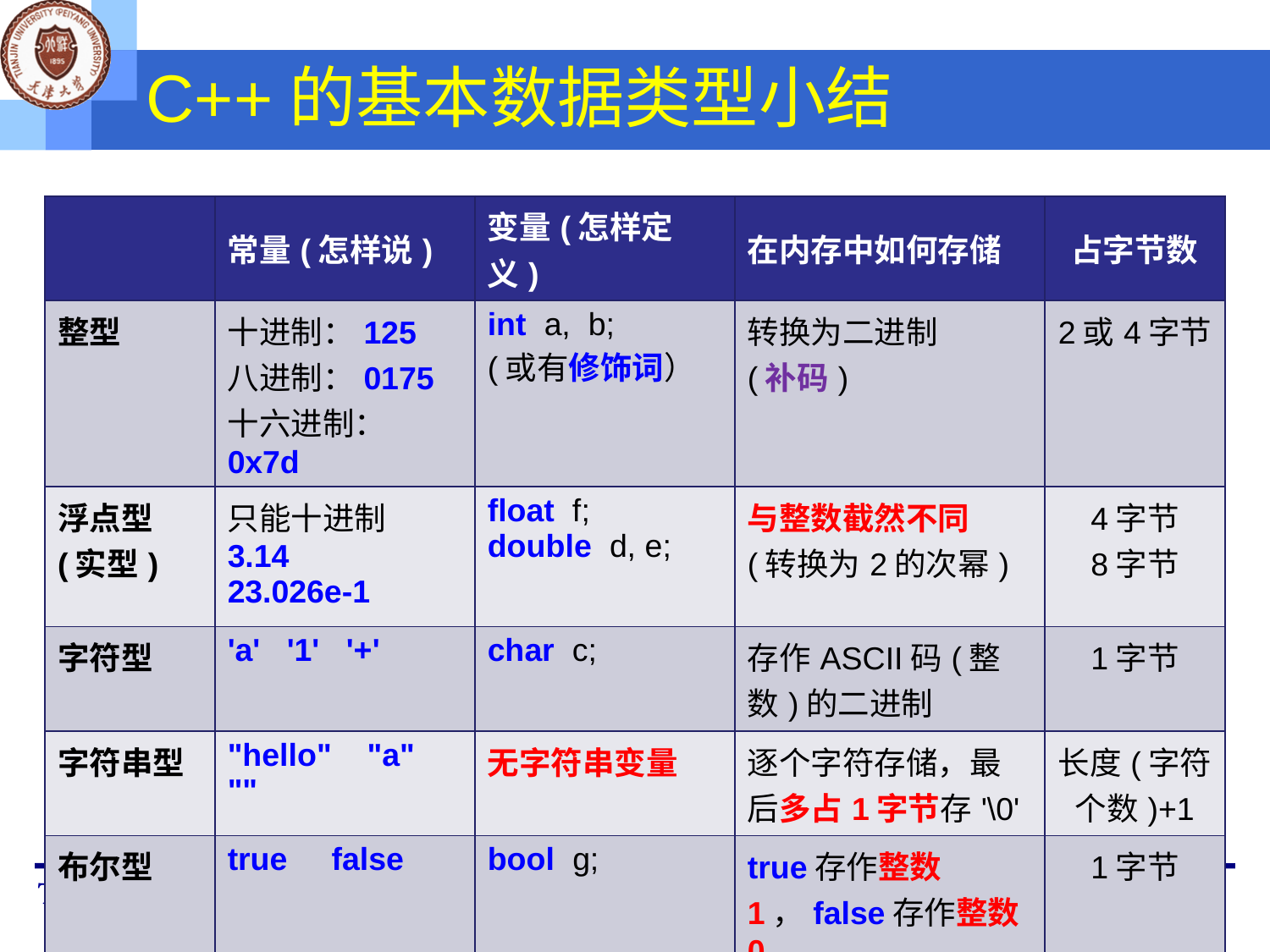

# C++的基本数据类型小结
|  | 常量(怎样说) | 变量(怎样定义) | 在内存中如何存储 | 占字节数 |
| --- | --- | --- | --- | --- |
| 整型 | 十进制：125 八进制：0175 十六进制：0x7d | int a, b; (或有修饰词） | 转换为二进制 (补码) | 2或4字节 |
| 浮点型(实型) | 只能十进制 3.14 23.026e-1 | float f; double d, e; | 与整数截然不同 (转换为2的次幂) | 4字节 8字节 |
| 字符型 | 'a' '1' '+' | char c; | 存作ASCII码(整数)的二进制 | 1字节 |
| 字符串型 | "hello" "a" "" | 无字符串变量 | 逐个字符存储，最后多占1字节存'\0' | 长度(字符个数)+1 |
| 布尔型 | true false | bool g; | true存作整数1，false存作整数0 | 1字节 |